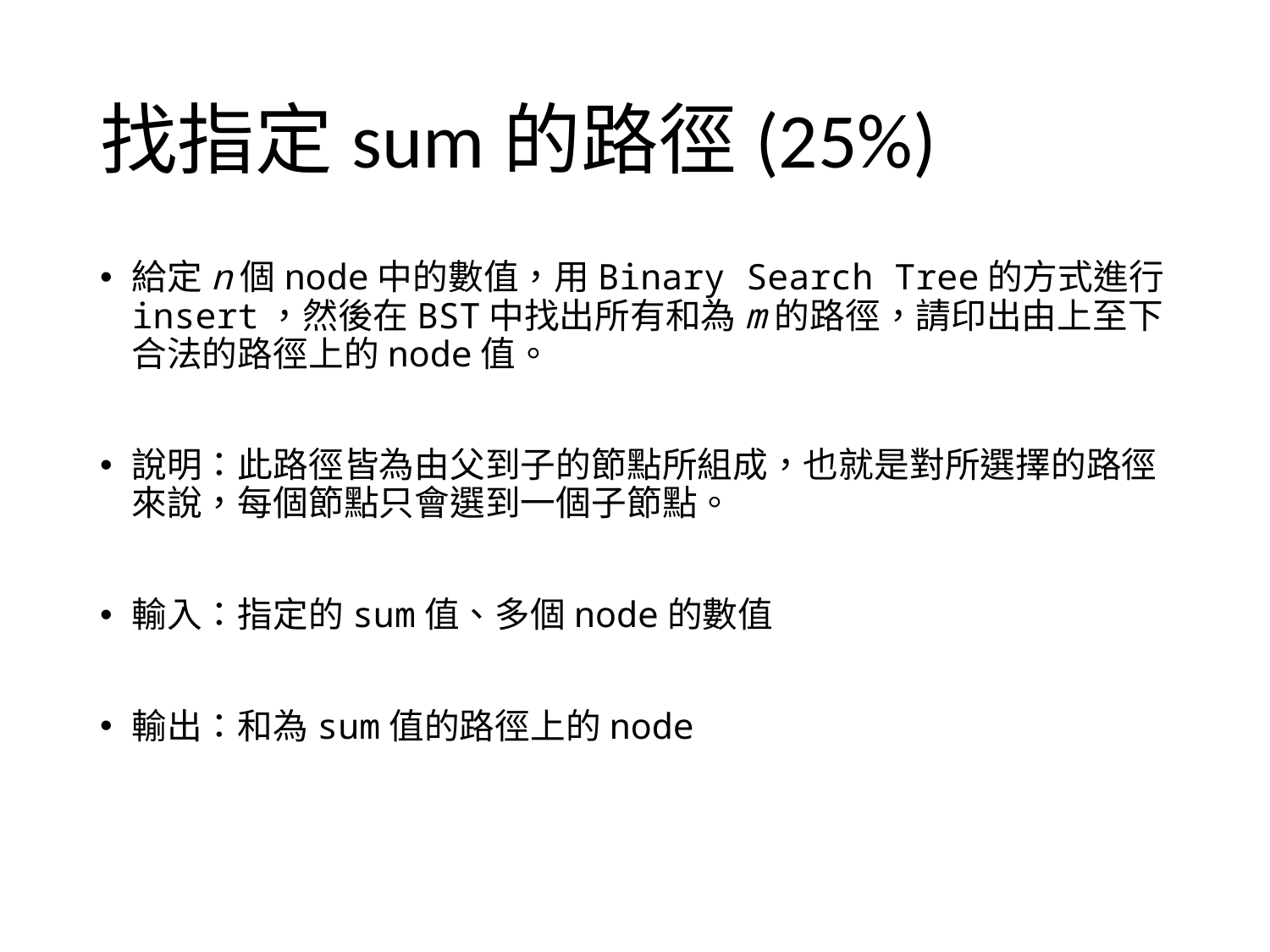

# 找指定sum的路徑(25%)
給定n個node中的數值，用Binary Search Tree的方式進行insert，然後在BST中找出所有和為m的路徑，請印出由上至下合法的路徑上的node值。

說明：此路徑皆為由父到子的節點所組成，也就是對所選擇的路徑來說，每個節點只會選到一個子節點。

輸入：指定的sum值、多個node的數值

輸出：和為sum值的路徑上的node